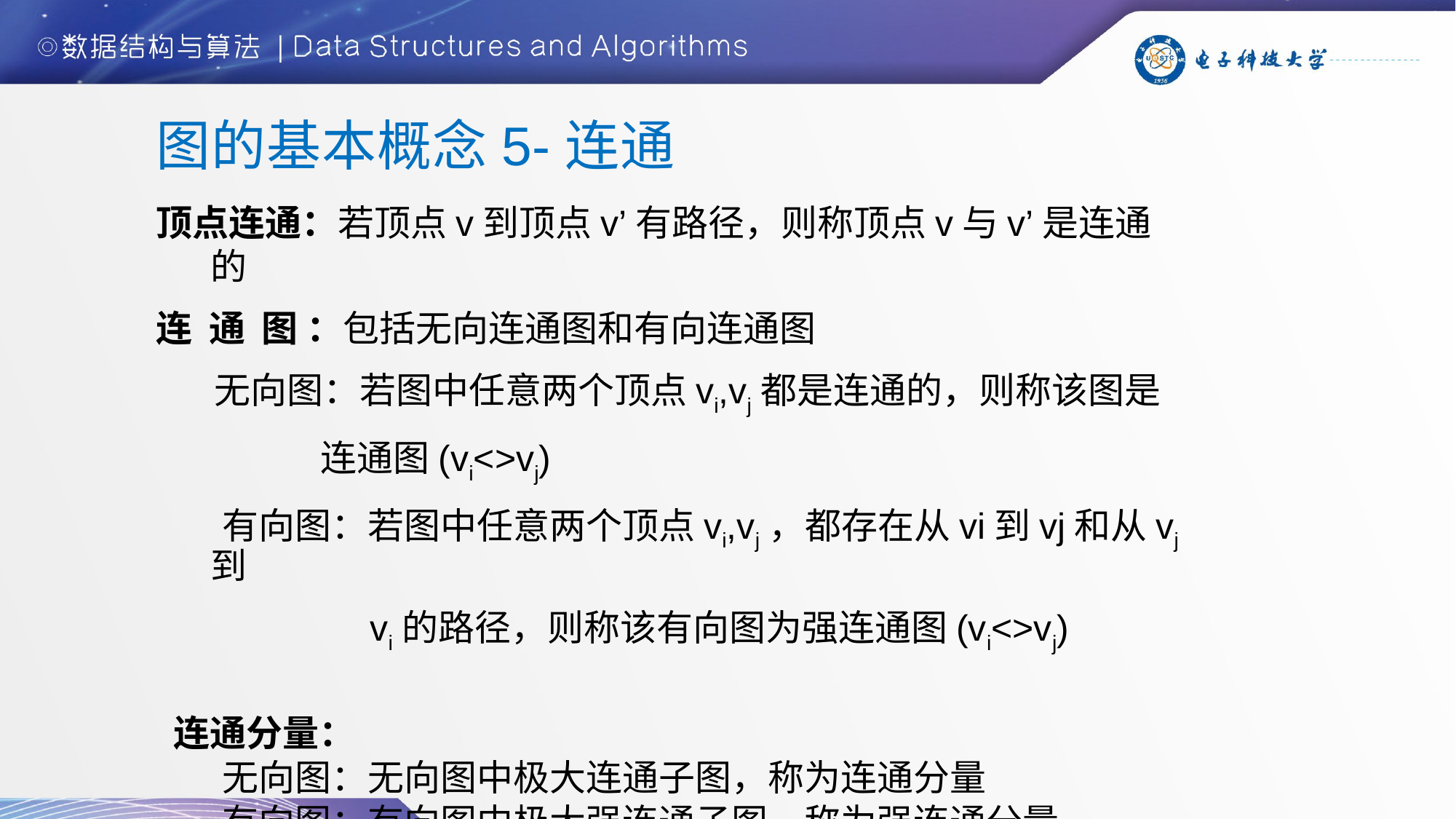

# 图的基本概念5-连通
顶点连通：若顶点v到顶点v’有路径，则称顶点v与v’是连通的
连  通  图 ：包括无向连通图和有向连通图
      无向图：若图中任意两个顶点vi,vj都是连通的，则称该图是
                   连通图(vi<>vj)
       有向图：若图中任意两个顶点vi,vj，都存在从vi到vj和从vj到
                     vi的路径，则称该有向图为强连通图(vi<>vj)

 连通分量：
       无向图：无向图中极大连通子图，称为连通分量
       有向图：有向图中极大强连通子图，称为强连通分量